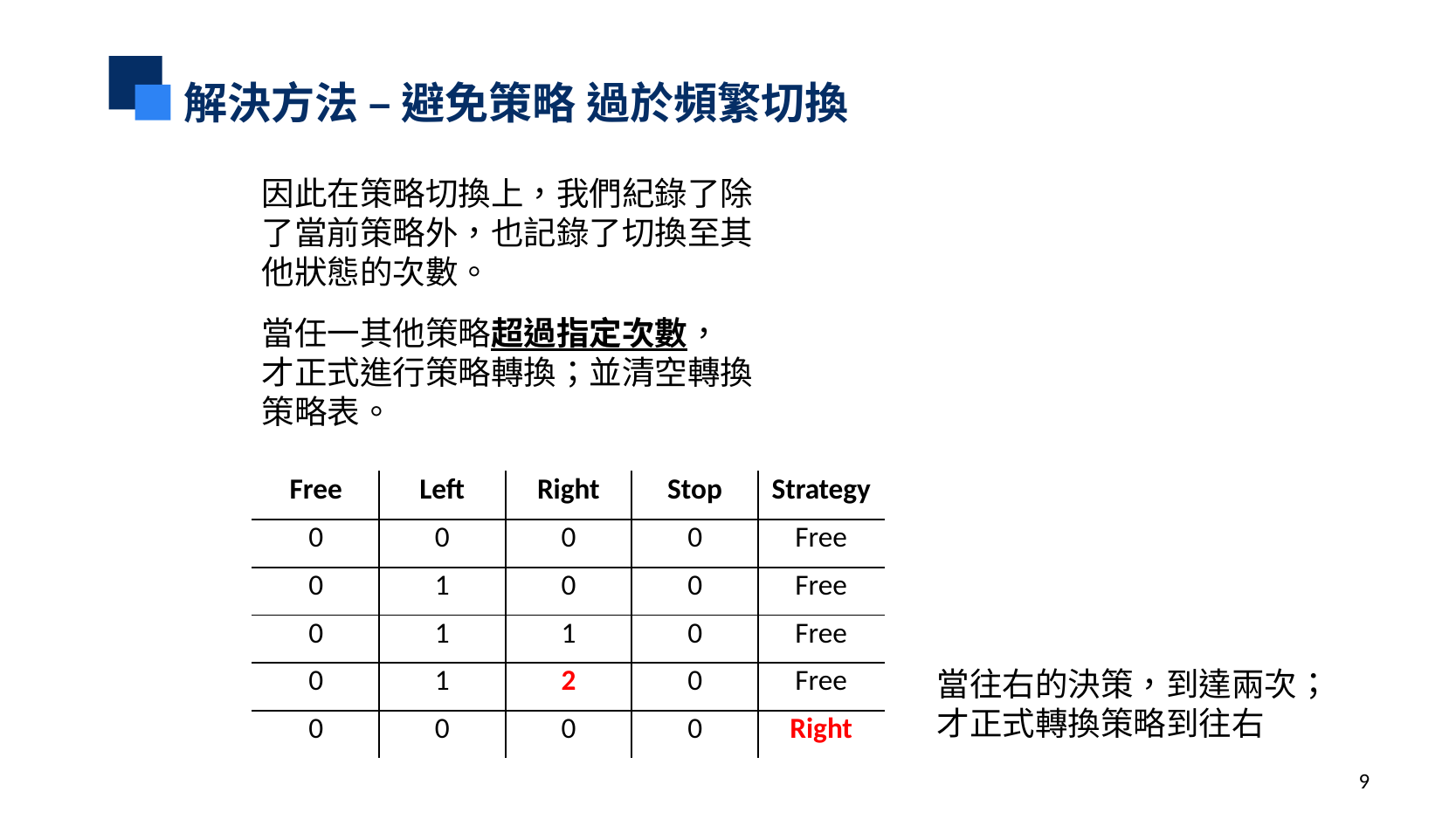

解決方法 – 避免策略 過於頻繁切換

因此在策略切換上，我們紀錄了除了當前策略外，也記錄了切換至其他狀態的次數。
當任一其他策略超過指定次數，
才正式進行策略轉換；並清空轉換策略表。
| Free | Left | Right | Stop | Strategy |
| --- | --- | --- | --- | --- |
| 0 | 0 | 0 | 0 | Free |
| 0 | 1 | 0 | 0 | Free |
| 0 | 1 | 1 | 0 | Free |
| 0 | 1 | 2 | 0 | Free |
| 0 | 0 | 0 | 0 | Right |
當往右的決策，到達兩次；
才正式轉換策略到往右
9